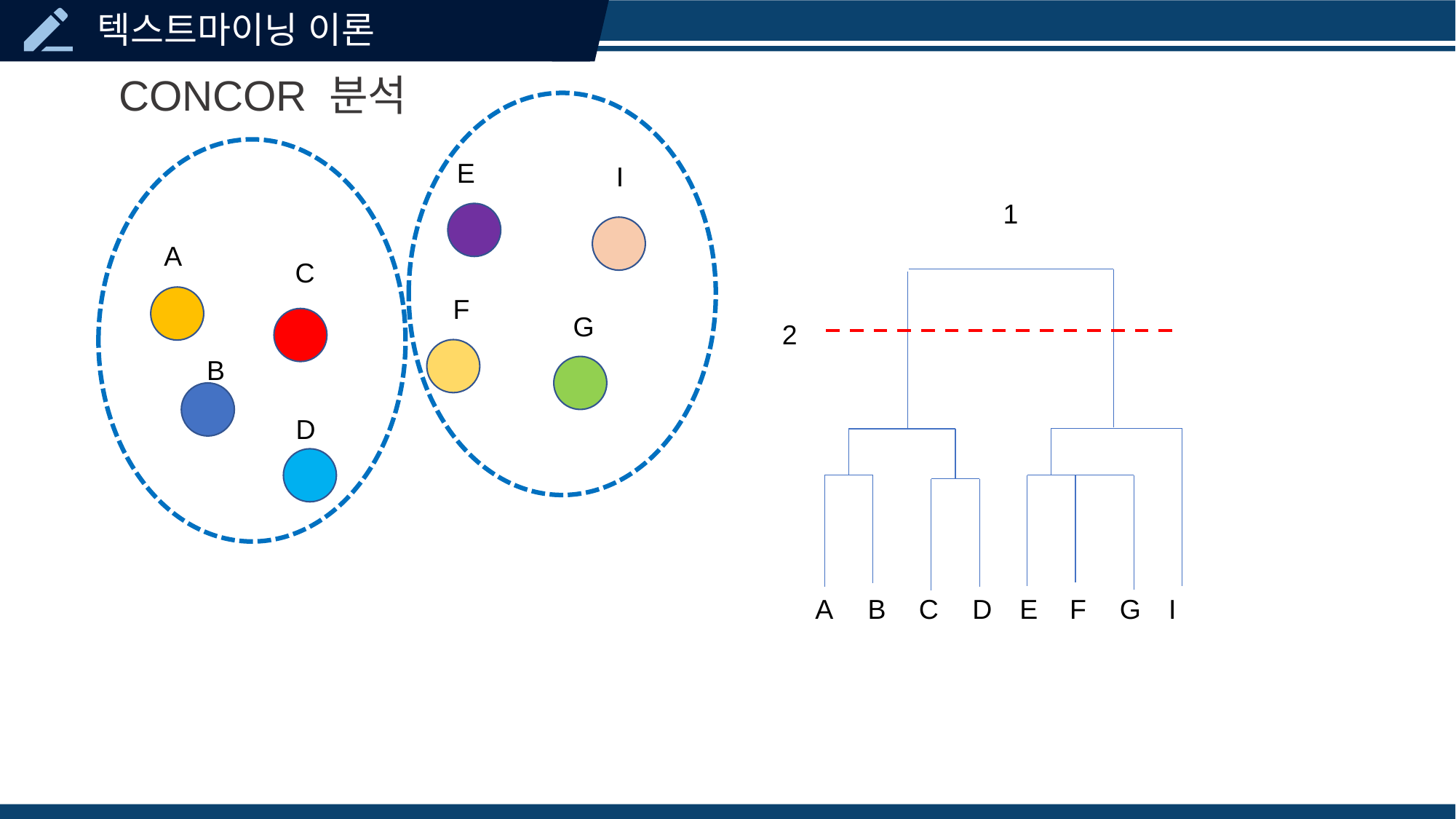

CONCOR 분석

E
I
1

A
C
F

G

2

B

D

A
B
C
D
E
F
G
I